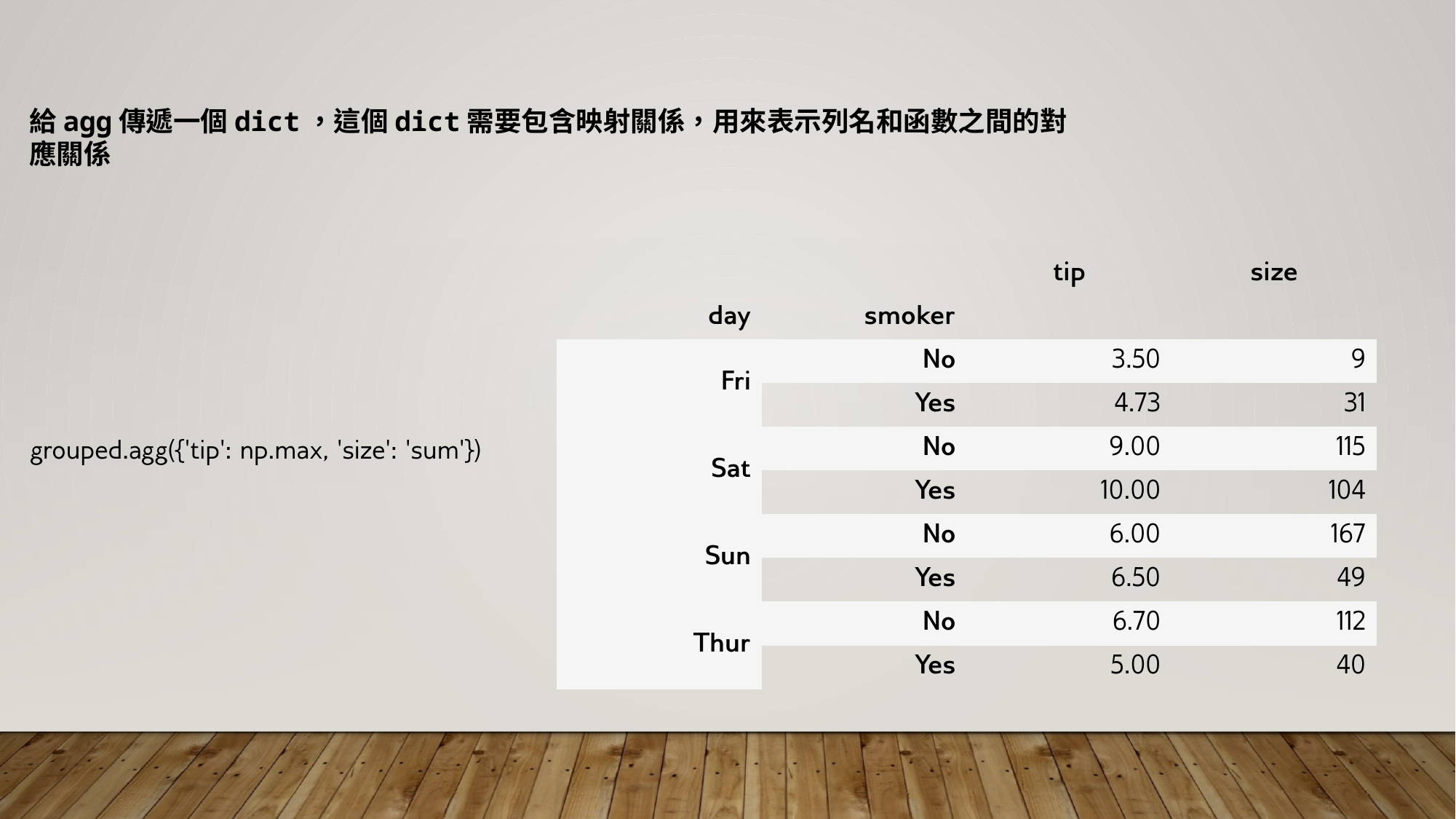

給agg傳遞一個dict，這個dict需要包含映射關係，用來表示列名和函數之間的對應關係
|  |  | tip | size |
| --- | --- | --- | --- |
| day | smoker |  |  |
| Fri | No | 3.50 | 9 |
|  | Yes | 4.73 | 31 |
| Sat | No | 9.00 | 115 |
|  | Yes | 10.00 | 104 |
| Sun | No | 6.00 | 167 |
|  | Yes | 6.50 | 49 |
| Thur | No | 6.70 | 112 |
|  | Yes | 5.00 | 40 |
grouped.agg({'tip': np.max, 'size': 'sum'})